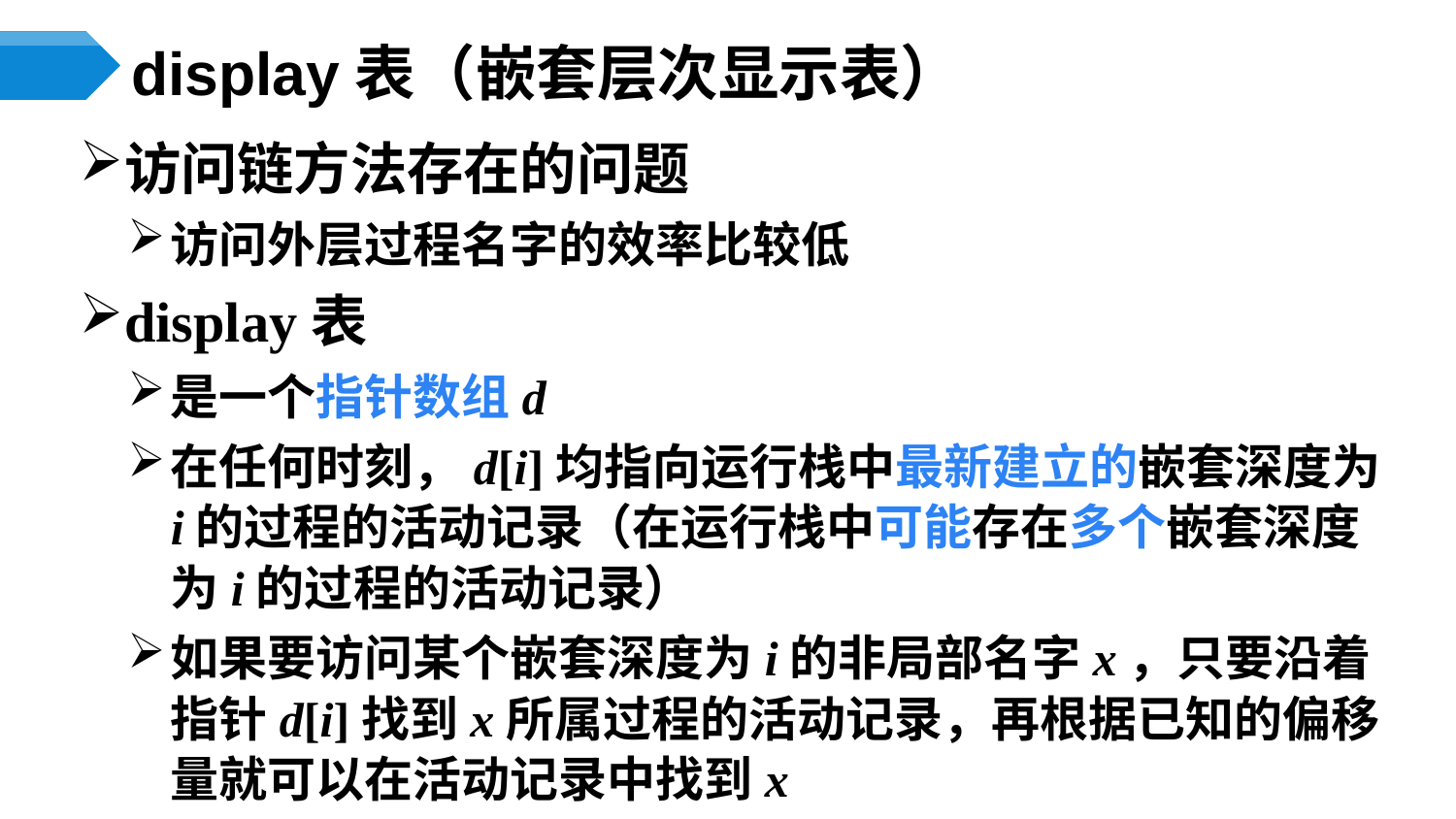

# display表（嵌套层次显示表）
访问链方法存在的问题
访问外层过程名字的效率比较低
display表
是一个指针数组d
在任何时刻，d[i]均指向运行栈中最新建立的嵌套深度为i的过程的活动记录（在运行栈中可能存在多个嵌套深度为i的过程的活动记录）
如果要访问某个嵌套深度为i的非局部名字x，只要沿着指针d[i]找到x所属过程的活动记录，再根据已知的偏移量就可以在活动记录中找到x